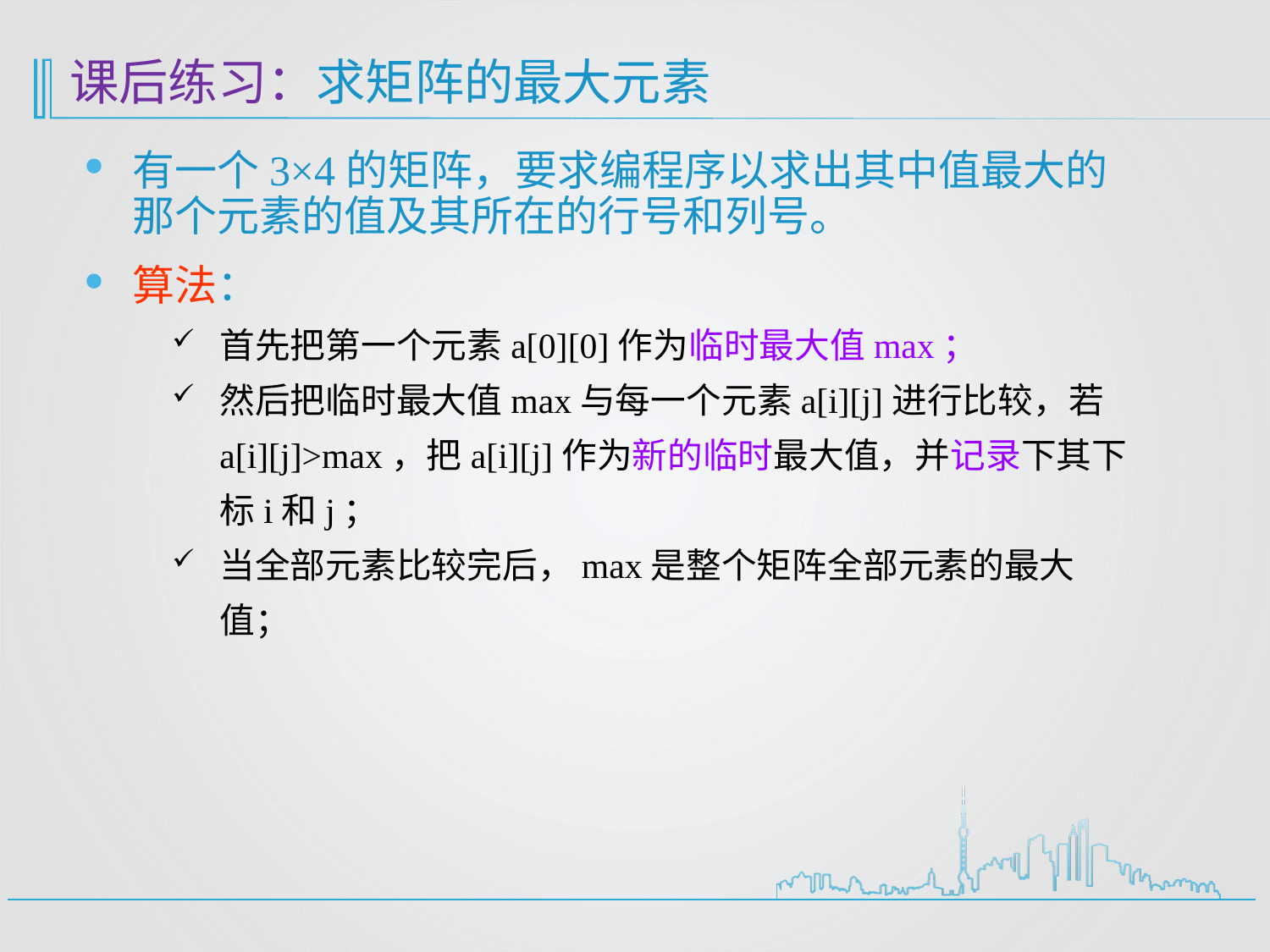

课后练习：求矩阵的最大元素
有一个3×4的矩阵，要求编程序以求出其中值最大的那个元素的值及其所在的行号和列号。
算法：
首先把第一个元素a[0][0]作为临时最大值max；
然后把临时最大值max与每一个元素a[i][j]进行比较，若a[i][j]>max，把a[i][j]作为新的临时最大值，并记录下其下标i和j；
当全部元素比较完后，max是整个矩阵全部元素的最大值；